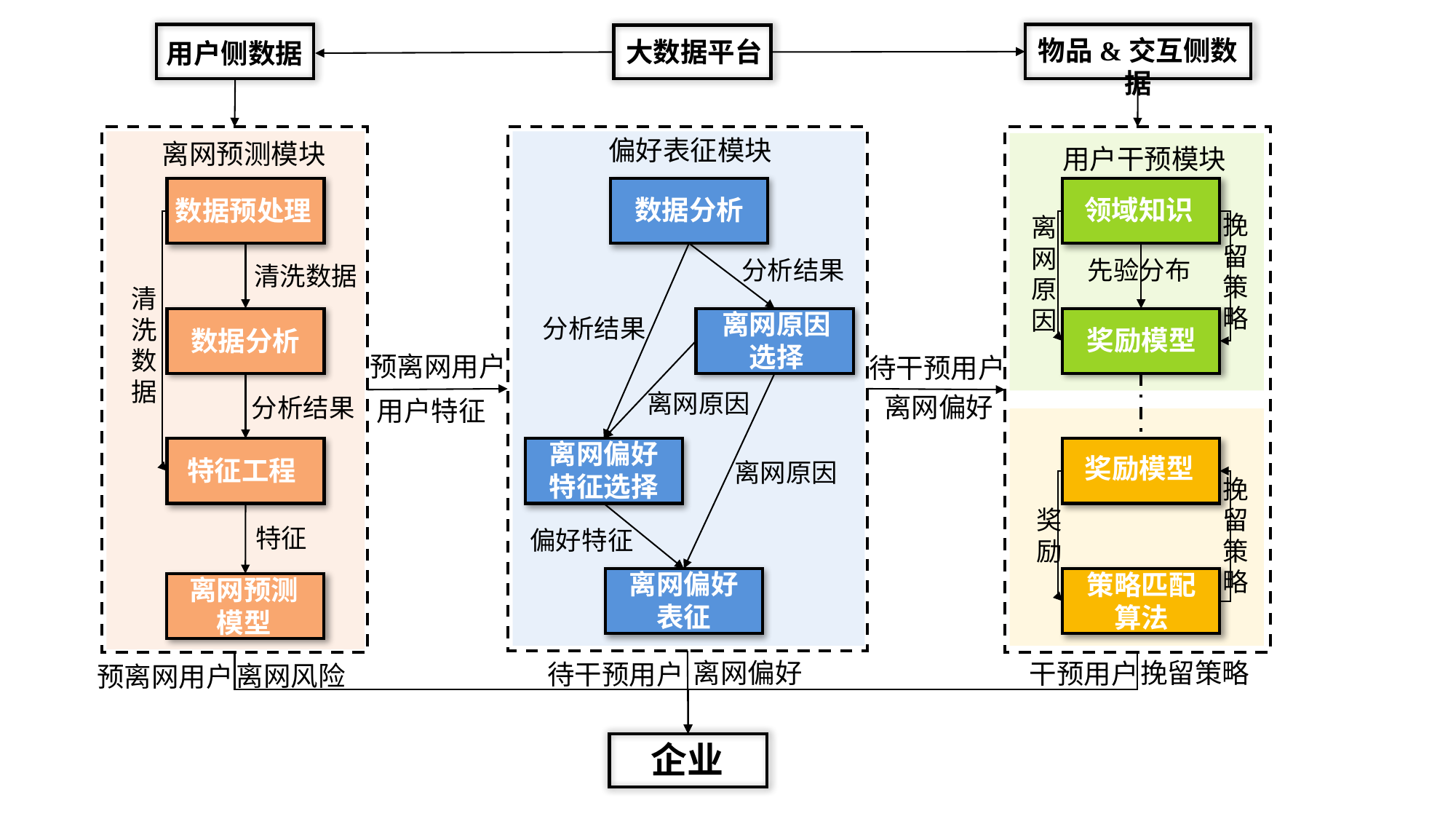

物品&交互侧数据
大数据平台
用户侧数据

离网预测模块

数据预处理
清洗数据
清洗
数
据

数据分析
分析结果

特征工程
特征
离网预测
模型

偏好表征模块

数据分析
分析结果
离网原因
选择
分析结果

离网原因
离网偏好
特征选择

离网原因
偏好特征
离网偏好
表征

用户干预模块

领域知识
挽
留
策
略
离
网
原
因
先验分布

奖励模型
预离网用户
待干预用户
离网偏好
用户特征

奖励模型
挽
留
策
略
奖
励
策略匹配
算法

挽留策略
离网偏好
干预用户
待干预用户
离网风险
预离网用户
企业